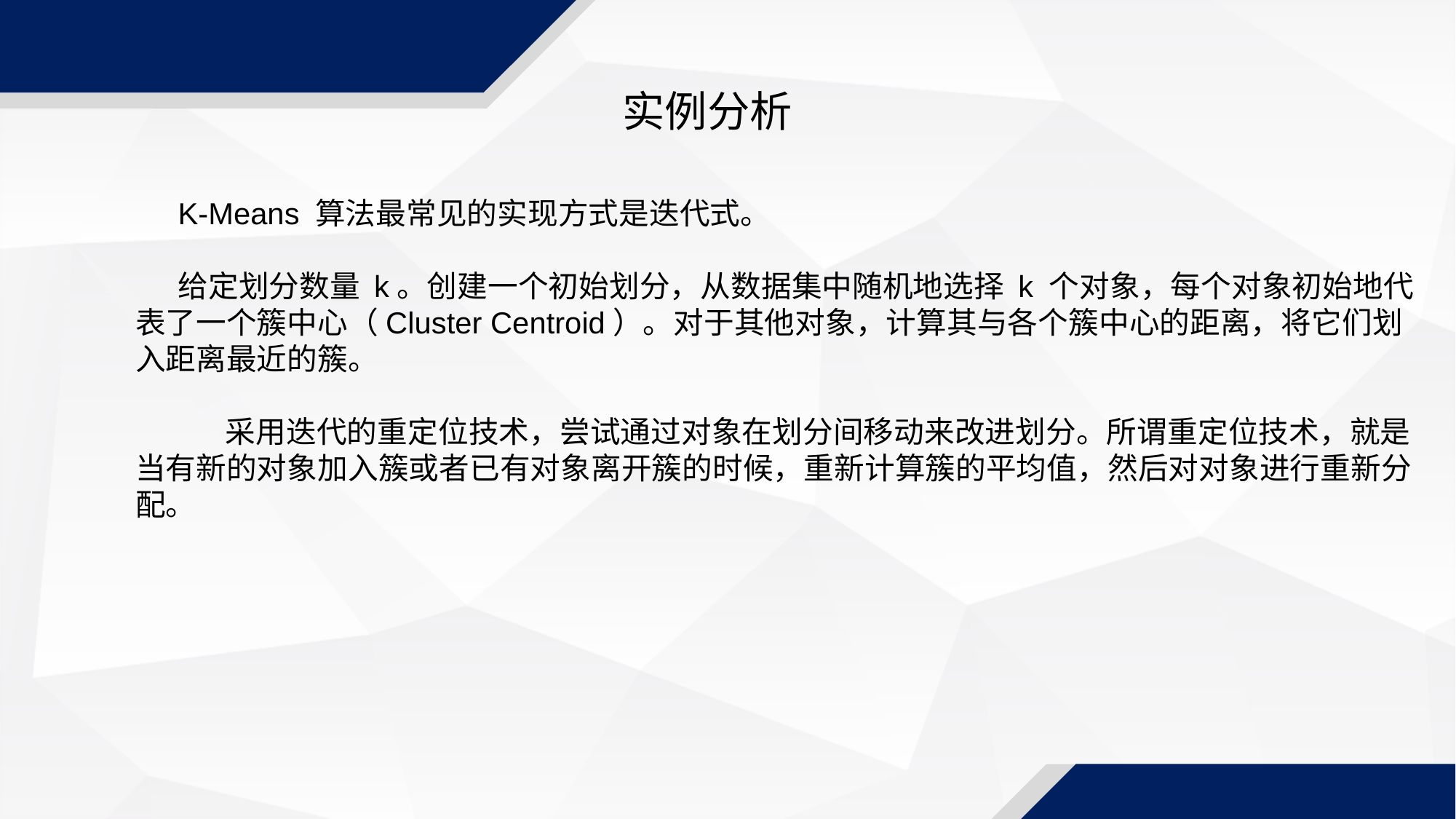

实例分析
K-Means 算法最常见的实现方式是迭代式。

给定划分数量 k。创建一个初始划分，从数据集中随机地选择 k 个对象，每个对象初始地代表了一个簇中心（Cluster Centroid）。对于其他对象，计算其与各个簇中心的距离，将它们划入距离最近的簇。

      采用迭代的重定位技术，尝试通过对象在划分间移动来改进划分。所谓重定位技术，就是当有新的对象加入簇或者已有对象离开簇的时候，重新计算簇的平均值，然后对对象进行重新分配。